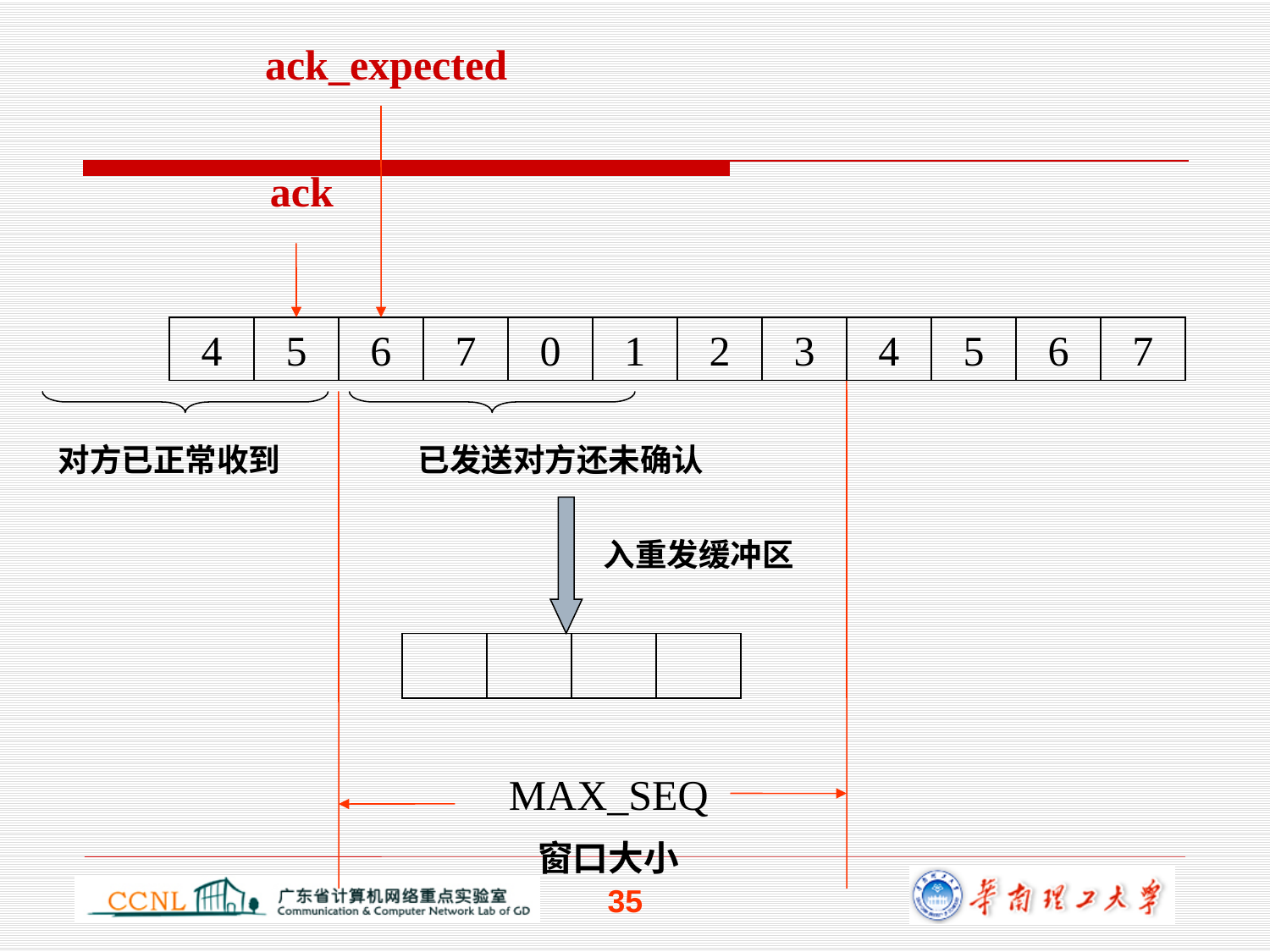

ack_expected

ack

4
5
6
7
0
1
2
3
4
5
6
7

对方已正常收到
已发送对方还未确认

入重发缓冲区

MAX_SEQ
窗口大小